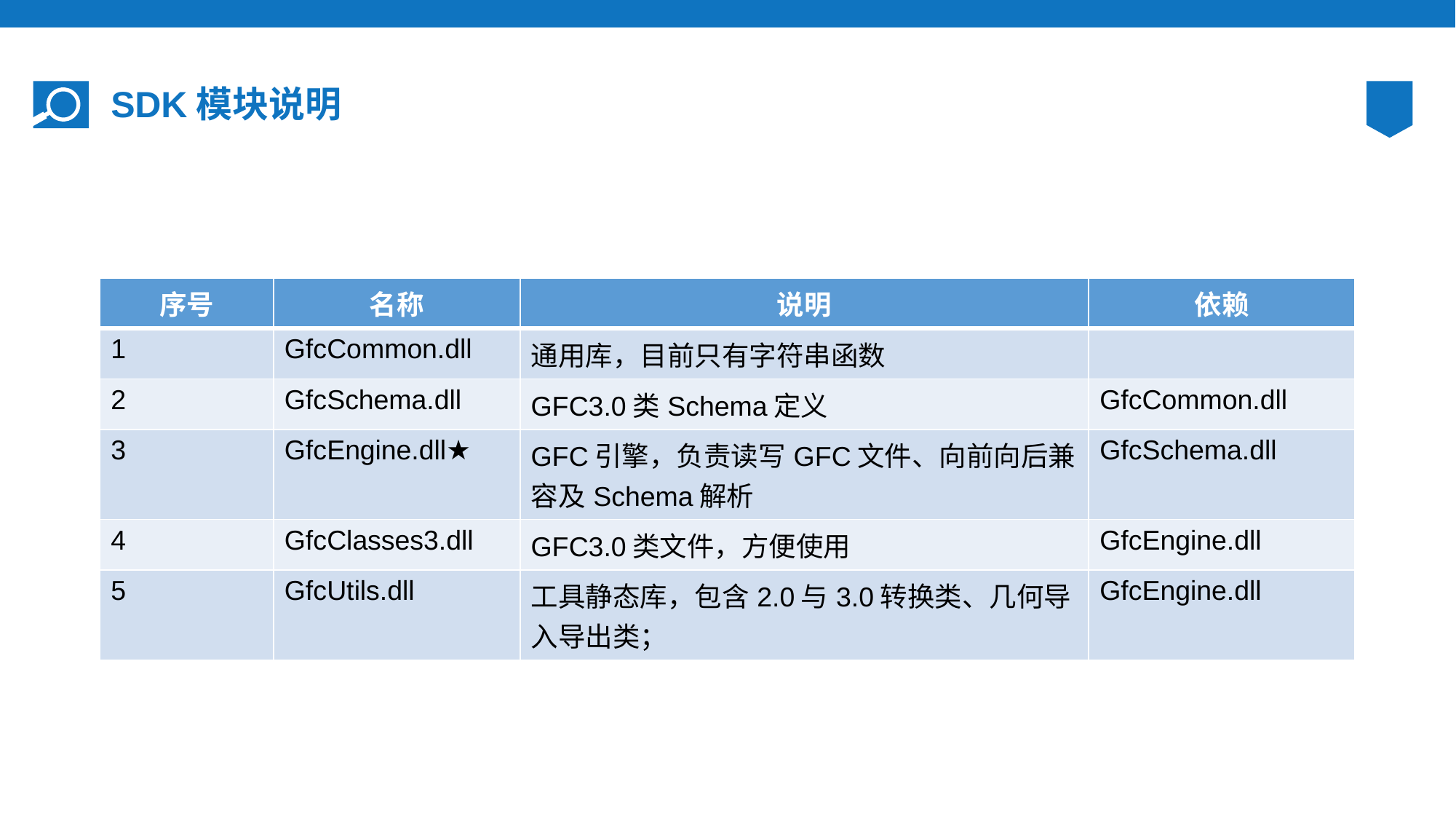

# SDK模块说明
| 序号 | 名称 | 说明 | 依赖 |
| --- | --- | --- | --- |
| 1 | GfcCommon.dll | 通用库，目前只有字符串函数 |  |
| 2 | GfcSchema.dll | GFC3.0类Schema定义 | GfcCommon.dll |
| 3 | GfcEngine.dll★ | GFC引擎，负责读写GFC文件、向前向后兼容及Schema解析 | GfcSchema.dll |
| 4 | GfcClasses3.dll | GFC3.0类文件，方便使用 | GfcEngine.dll |
| 5 | GfcUtils.dll | 工具静态库，包含2.0与3.0转换类、几何导入导出类； | GfcEngine.dll |